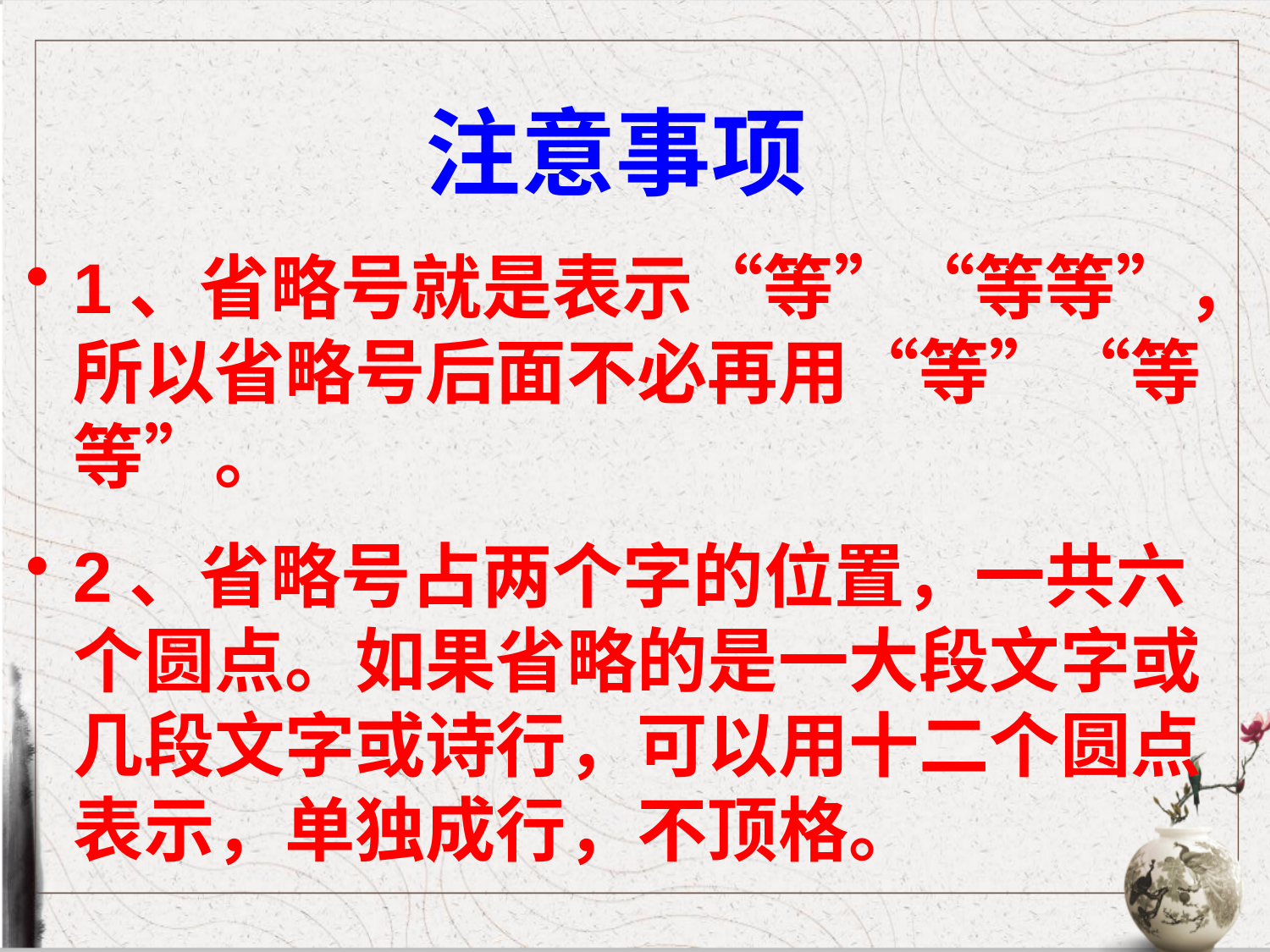

# 注意事项
1、省略号就是表示“等”“等等”，所以省略号后面不必再用“等”“等等”。
2、省略号占两个字的位置，一共六个圆点。如果省略的是一大段文字或几段文字或诗行，可以用十二个圆点表示，单独成行，不顶格。